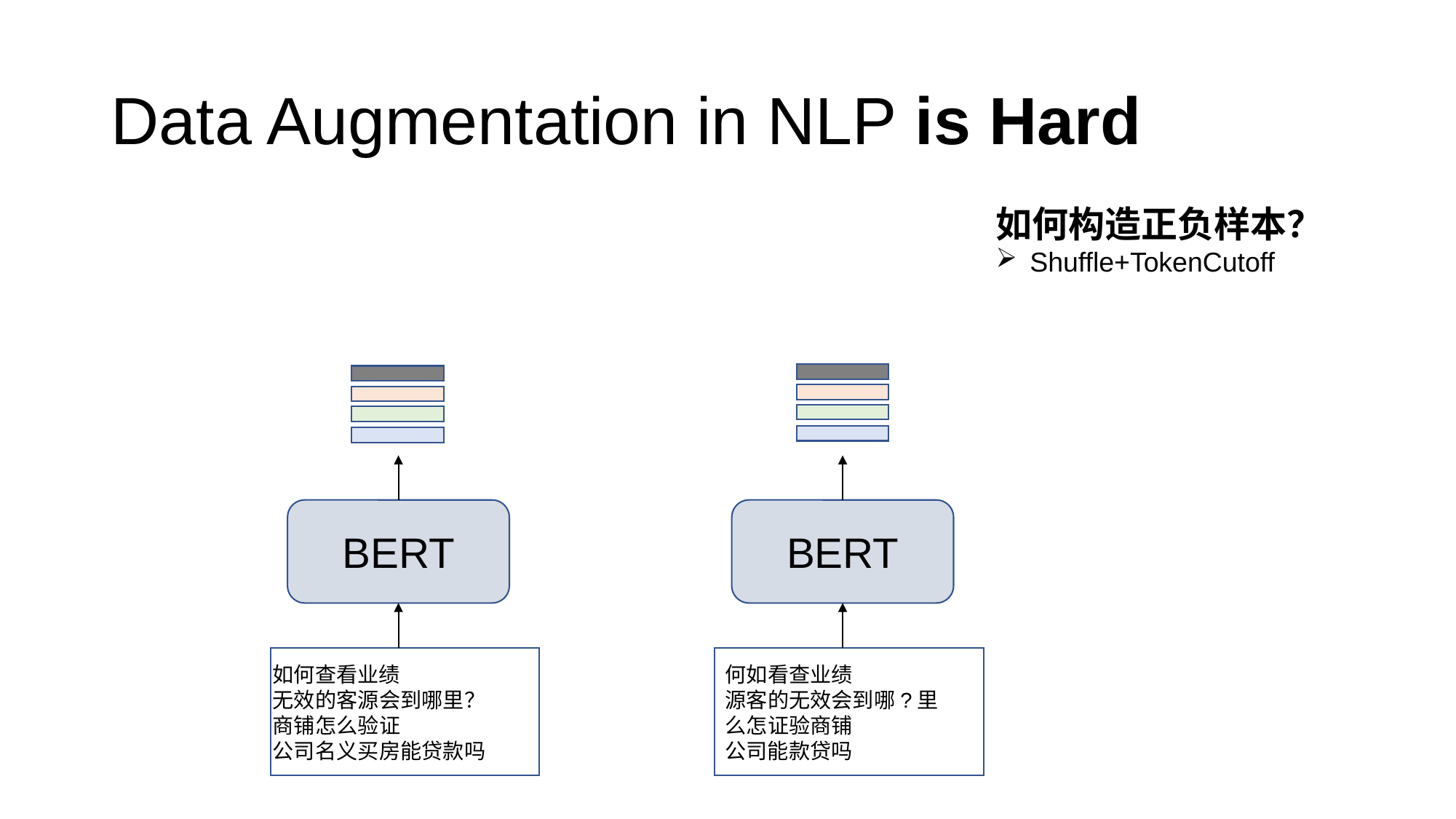

# Data Augmentation in NLP is Hard
如何构造正负样本？
Shuffle+TokenCutoff

BERT
BERT

如何查看业绩
无效的客源会到哪里？
商铺怎么验证
公司名义买房能贷款吗
何如看查业绩
源客的无效会到哪?里
么怎证验商铺
公司能款贷吗